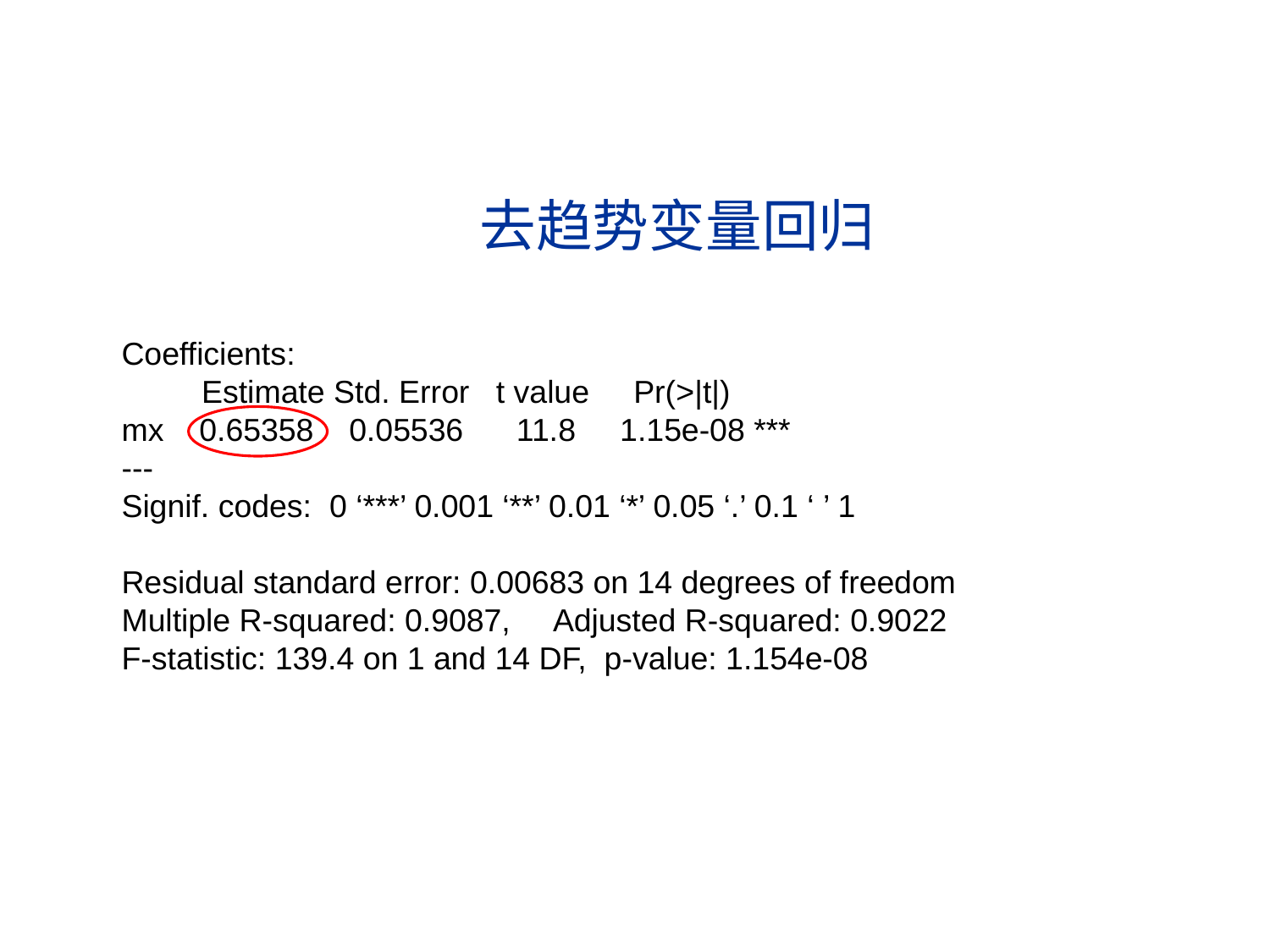

# 去趋势变量回归
Coefficients:
         Estimate Std. Error   t value     Pr(>|t|)
mx    0.65358    0.05536      11.8     1.15e-08 ***
---
Signif. codes:  0 ‘***’ 0.001 ‘**’ 0.01 ‘*’ 0.05 ‘.’ 0.1 ‘ ’ 1

Residual standard error: 0.00683 on 14 degrees of freedom
Multiple R-squared: 0.9087,     Adjusted R-squared: 0.9022
F-statistic: 139.4 on 1 and 14 DF,  p-value: 1.154e-08